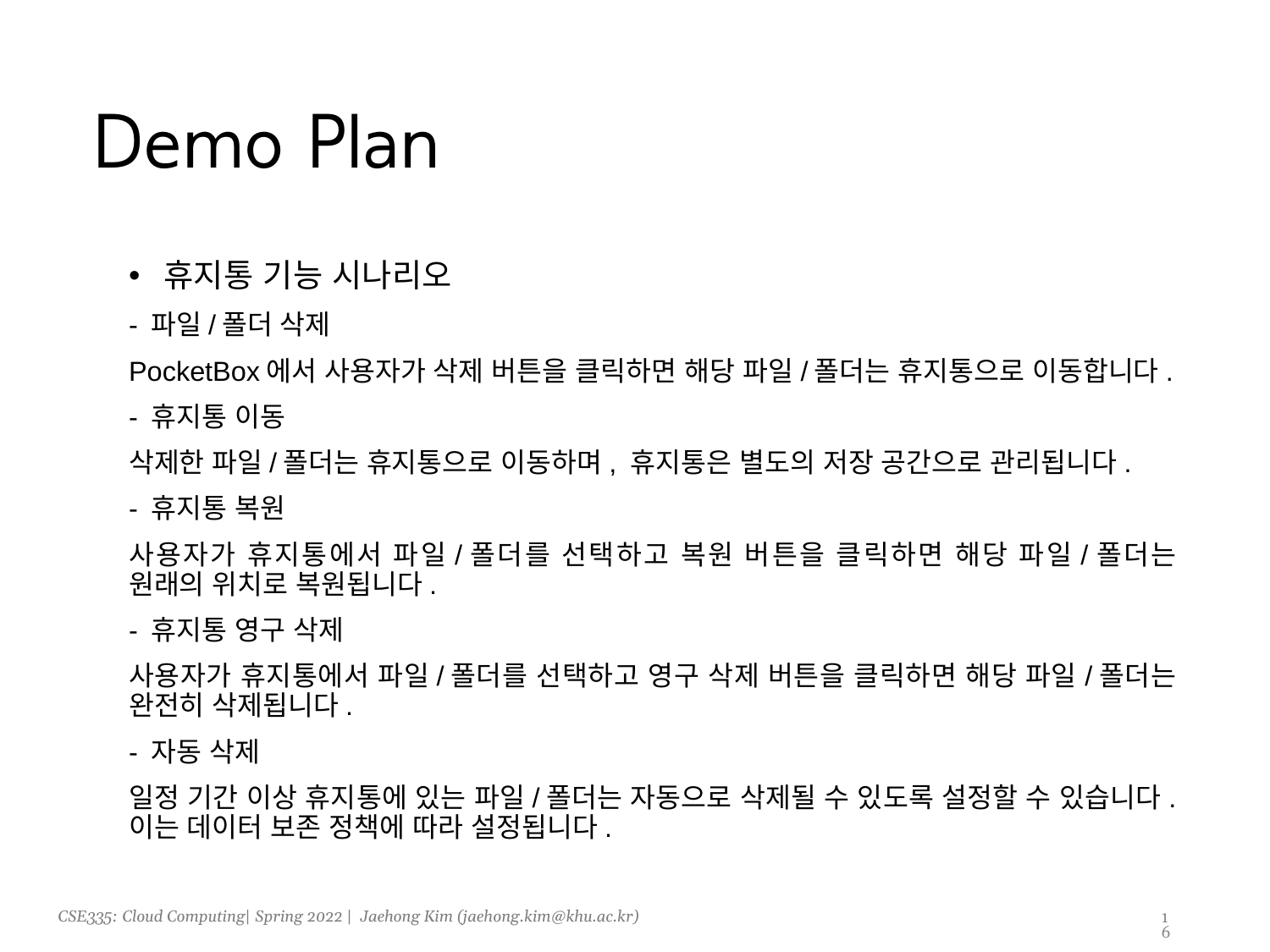

# Demo Plan
휴지통 기능 시나리오
- 파일/폴더 삭제
PocketBox에서 사용자가 삭제 버튼을 클릭하면 해당 파일/폴더는 휴지통으로 이동합니다.
- 휴지통 이동
삭제한 파일/폴더는 휴지통으로 이동하며, 휴지통은 별도의 저장 공간으로 관리됩니다.
- 휴지통 복원
사용자가 휴지통에서 파일/폴더를 선택하고 복원 버튼을 클릭하면 해당 파일/폴더는 원래의 위치로 복원됩니다.
- 휴지통 영구 삭제
사용자가 휴지통에서 파일/폴더를 선택하고 영구 삭제 버튼을 클릭하면 해당 파일/폴더는 완전히 삭제됩니다.
- 자동 삭제
일정 기간 이상 휴지통에 있는 파일/폴더는 자동으로 삭제될 수 있도록 설정할 수 있습니다. 이는 데이터 보존 정책에 따라 설정됩니다.
16